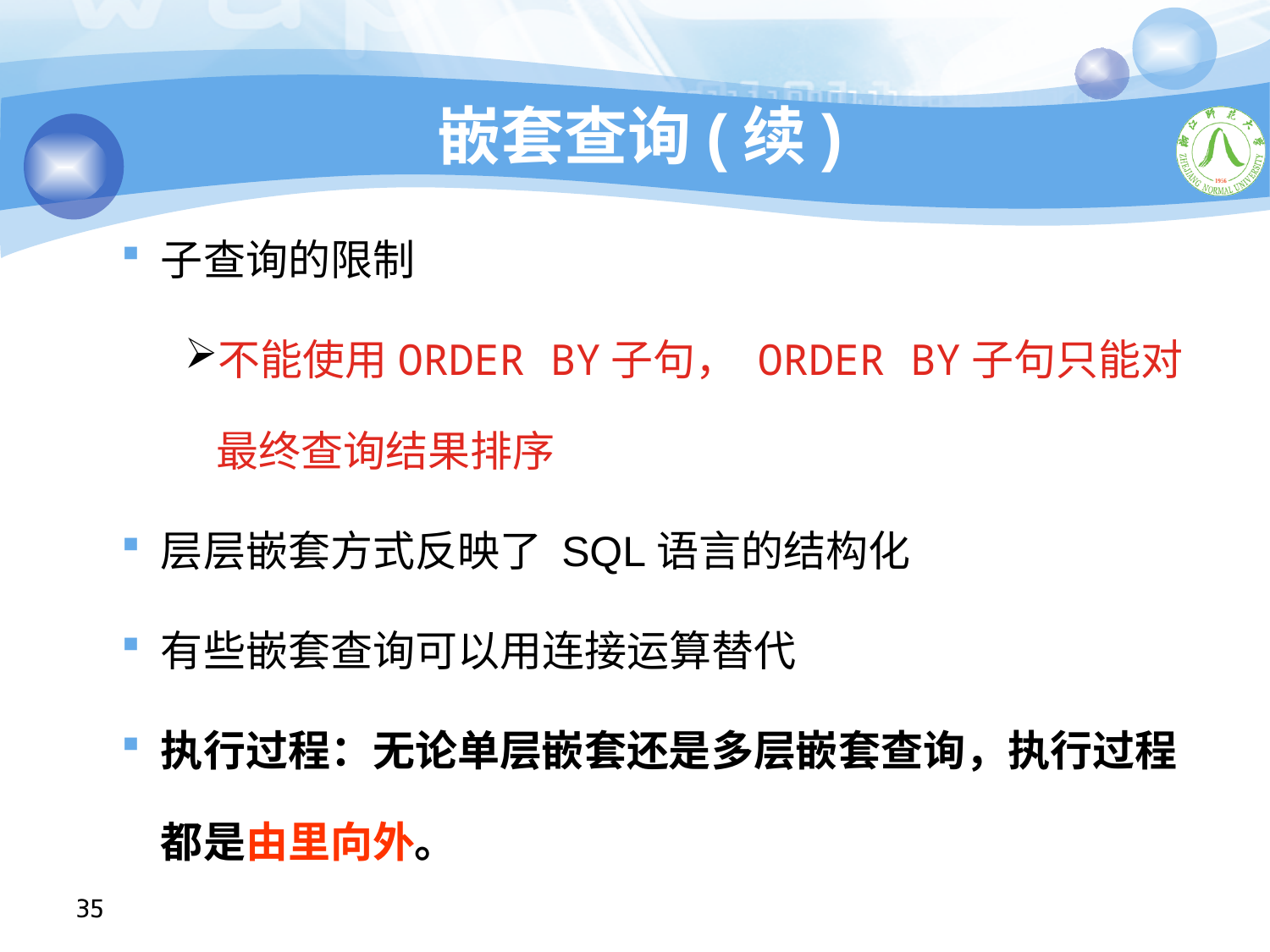

# 嵌套查询(续)
子查询的限制
不能使用ORDER BY子句， ORDER BY子句只能对最终查询结果排序
层层嵌套方式反映了 SQL语言的结构化
有些嵌套查询可以用连接运算替代
执行过程：无论单层嵌套还是多层嵌套查询，执行过程都是由里向外。

35